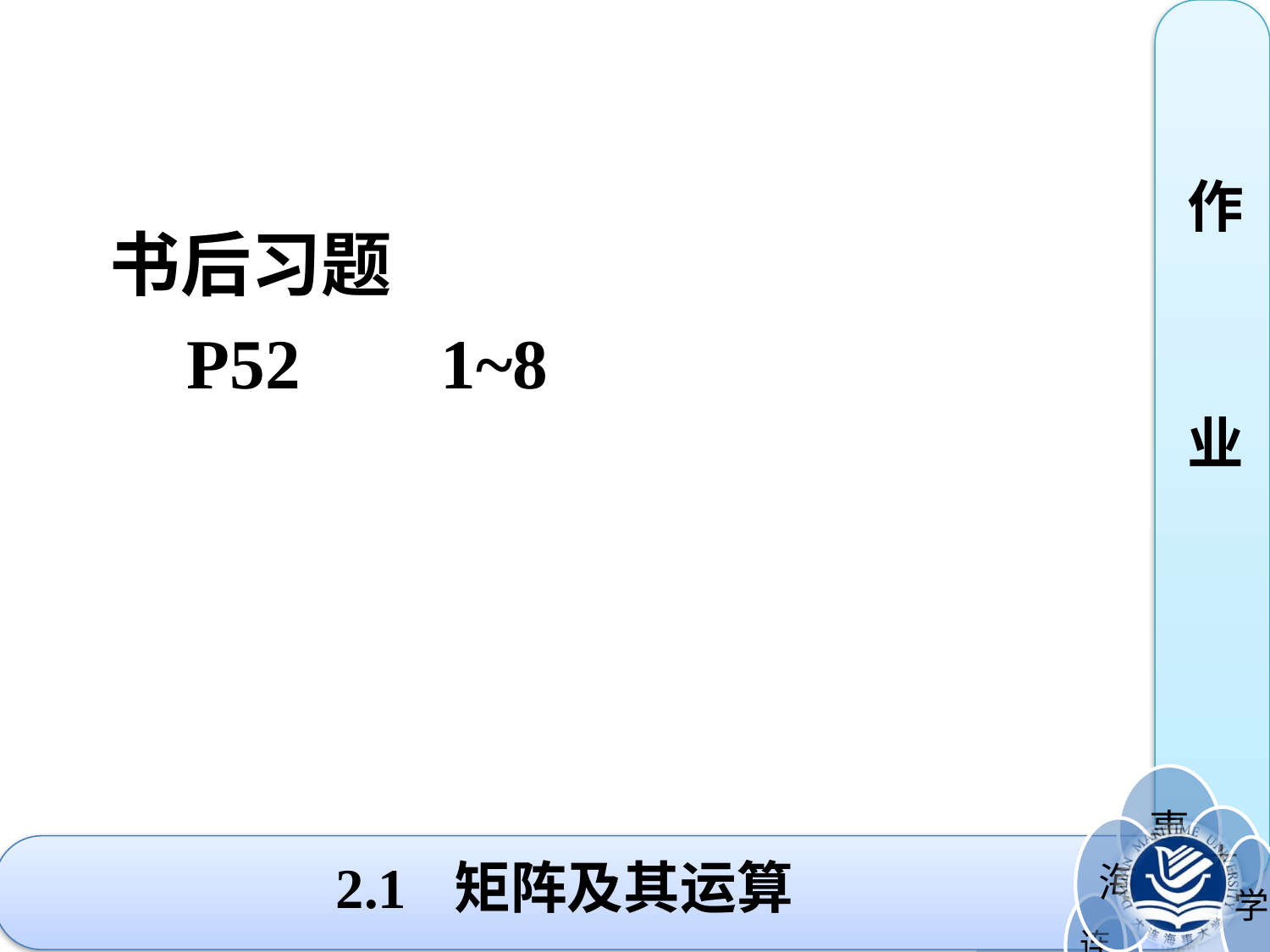

书后习题
         P52        1~8

作

业
# 2.1 矩阵及其运算